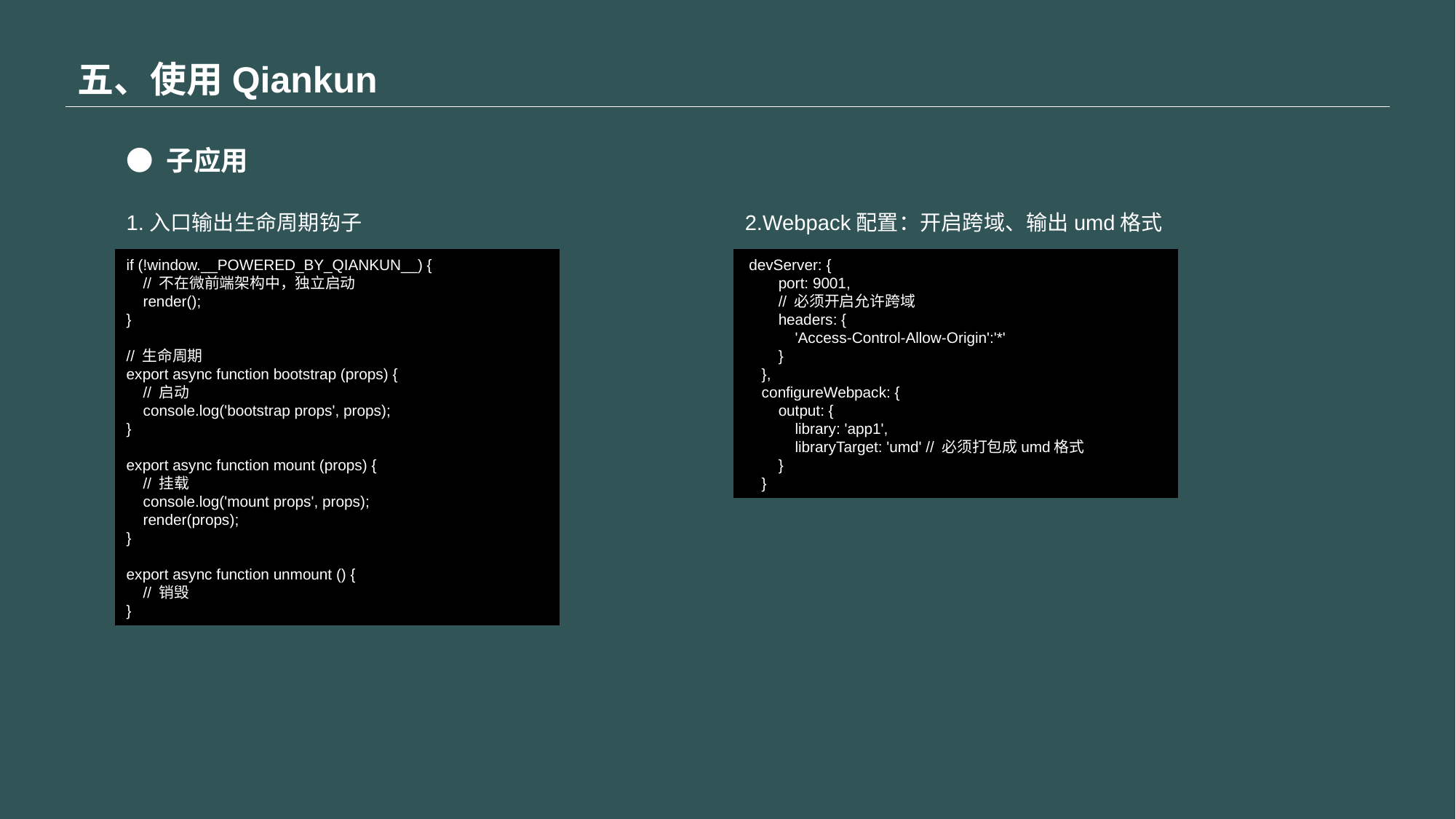

五、使用Qiankun
● 子应用
1.入口输出生命周期钩子
2.Webpack配置：开启跨域、输出umd格式
if (!window.__POWERED_BY_QIANKUN__) {
    // 不在微前端架构中，独立启动
    render();
}

// 生命周期
export async function bootstrap (props) {
    // 启动
    console.log('bootstrap props', props);
}

export async function mount (props) {
    // 挂载
    console.log('mount props', props);
    render(props);
}

export async function unmount () {
    // 销毁
}
 devServer: {
        port: 9001,
        // 必须开启允许跨域
        headers: {
            'Access-Control-Allow-Origin':'*'
        }
    },
    configureWebpack: {
        output: {
            library: 'app1',
            libraryTarget: 'umd' // 必须打包成umd格式
        }
    }